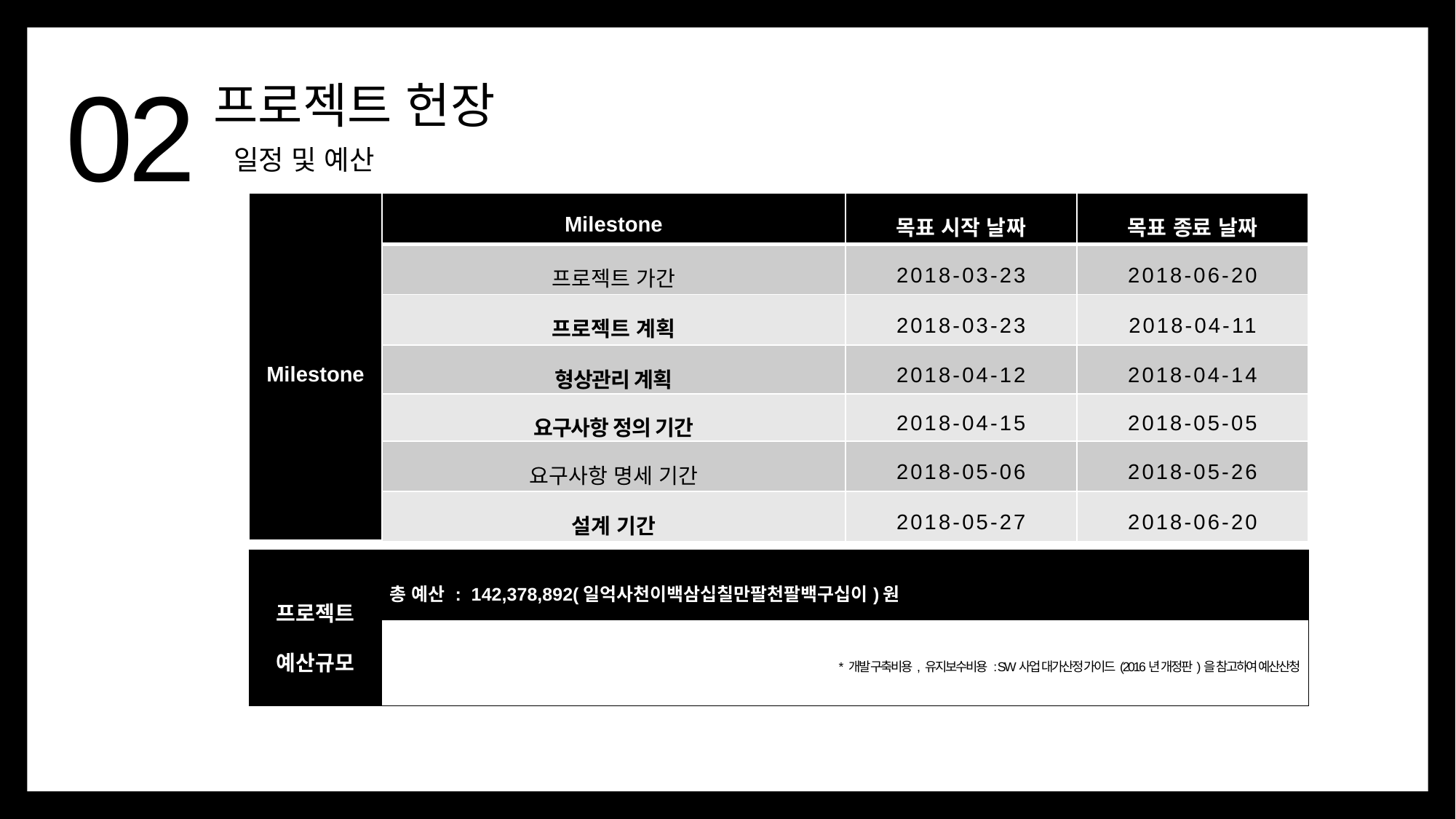

02
프로젝트 헌장
일정 및 예산
| Milestone | Milestone | 목표 시작 날짜 | 목표 종료 날짜 |
| --- | --- | --- | --- |
|  | 프로젝트 가간 | 2018-03-23 | 2018-06-20 |
|  | 프로젝트 계획 | 2018-03-23 | 2018-04-11 |
|  | 형상관리 계획 | 2018-04-12 | 2018-04-14 |
|  | 요구사항 정의 기간 | 2018-04-15 | 2018-05-05 |
|  | 요구사항 명세 기간 | 2018-05-06 | 2018-05-26 |
|  | 설계 기간 | 2018-05-27 | 2018-06-20 |
| 프로젝트 예산규모 | 총 예산 : 142,378,892(일억사천이백삼십칠만팔천팔백구십이)원 |
| --- | --- |
|  | \* 개발 구축비용, 유지보수비용 : SW사업 대가산정 가이드(2016년 개정판)을 참고하여 예산산청 |